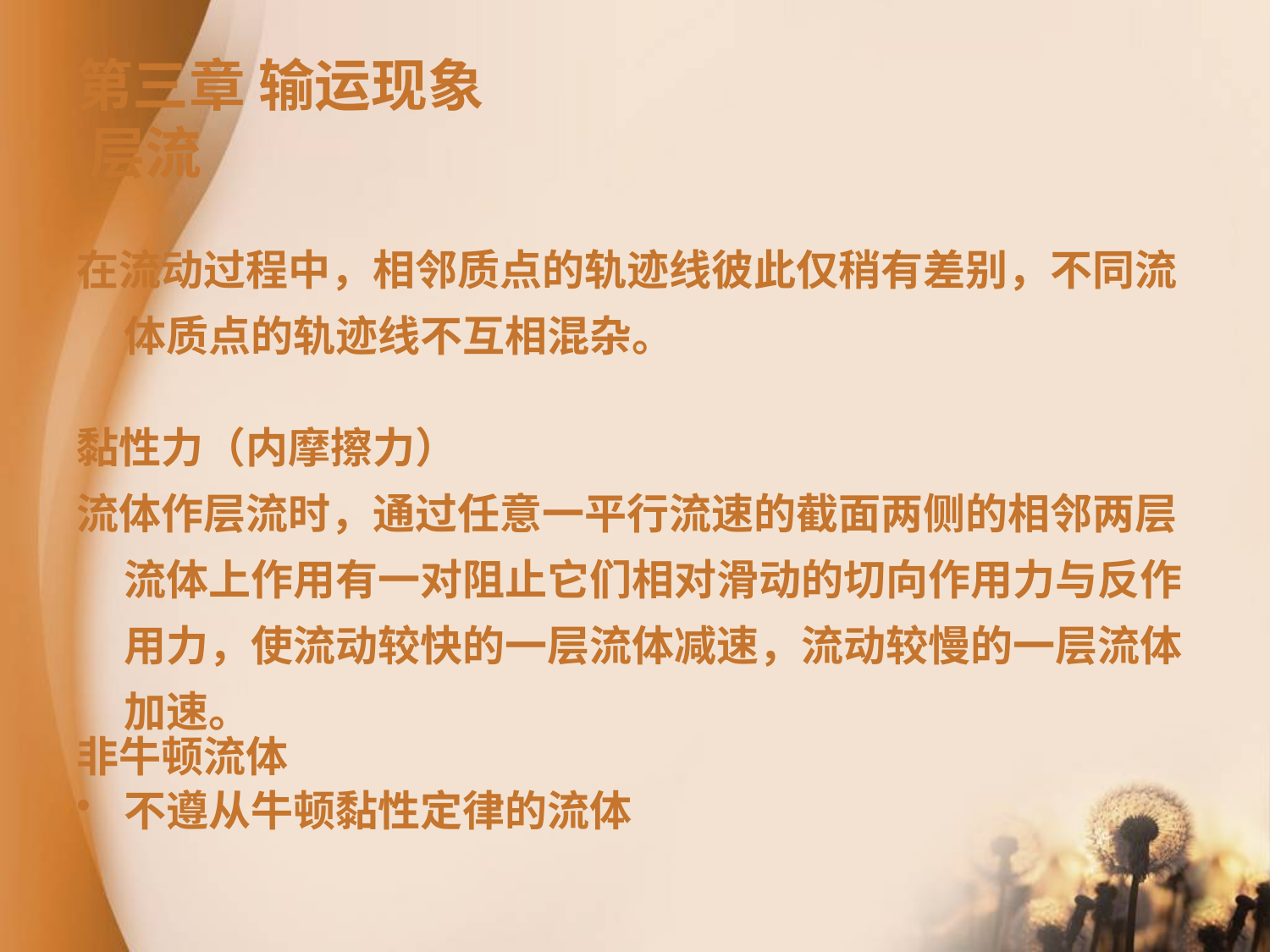

# 第三章 输运现象 层流
在流动过程中，相邻质点的轨迹线彼此仅稍有差别，不同流体质点的轨迹线不互相混杂。

黏性力（内摩擦力）
流体作层流时，通过任意一平行流速的截面两侧的相邻两层流体上作用有一对阻止它们相对滑动的切向作用力与反作用力，使流动较快的一层流体减速，流动较慢的一层流体加速。
非牛顿流体
不遵从牛顿黏性定律的流体